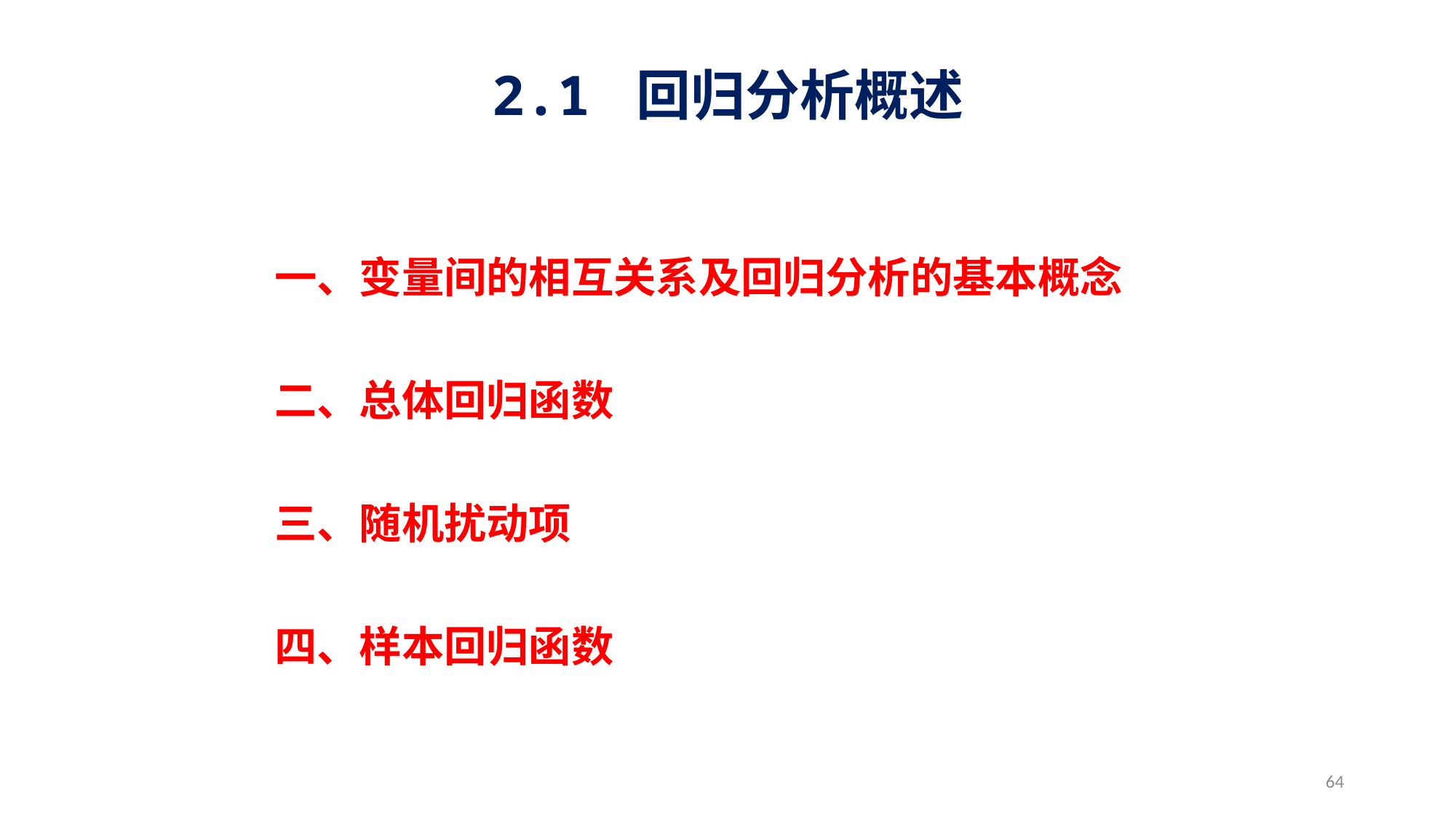

# 2.1 回归分析概述
一、变量间的相互关系及回归分析的基本概念
二、总体回归函数
三、随机扰动项
四、样本回归函数
64